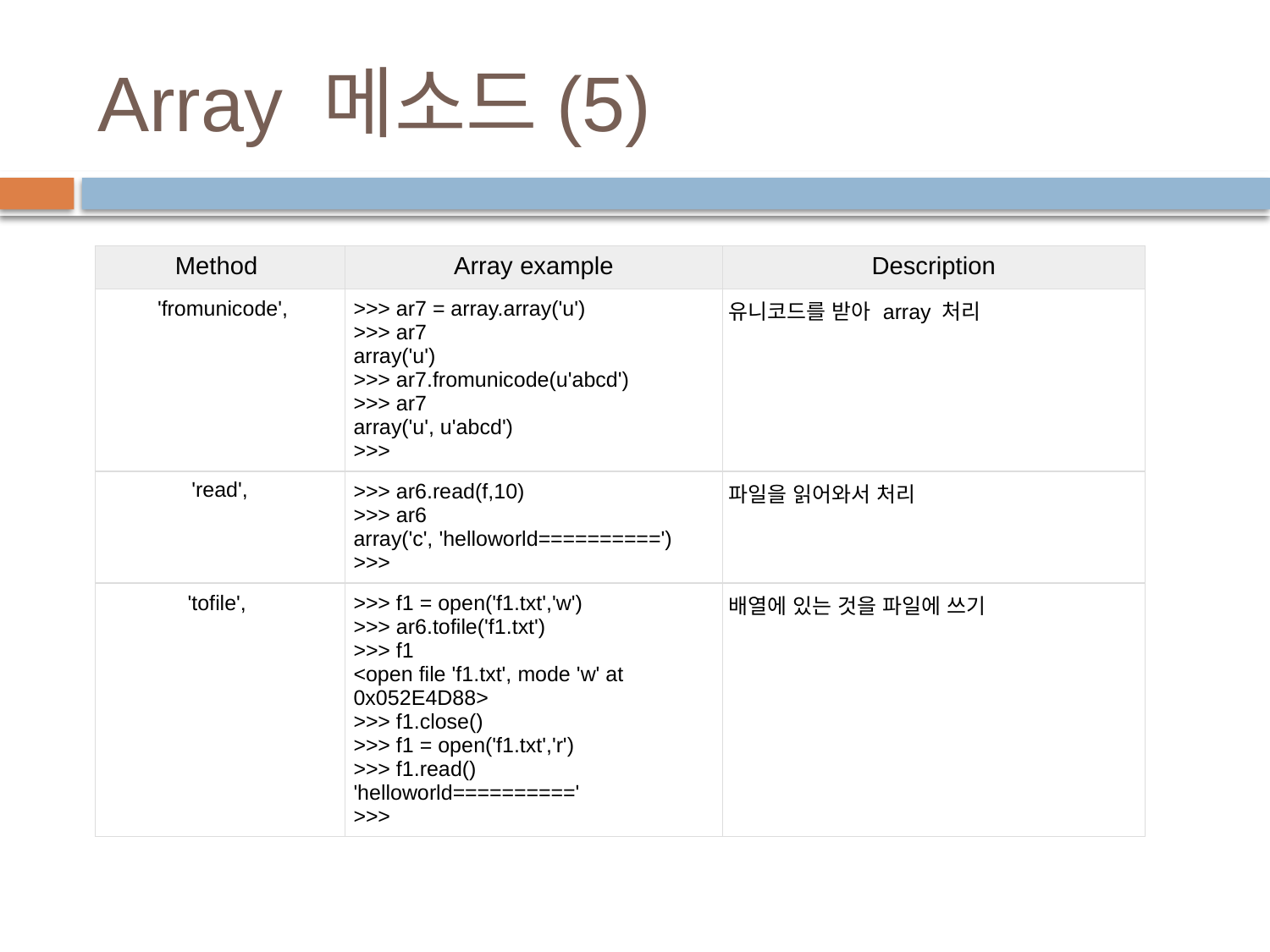

# Array 메소드(5)
| Method | Array example | Description |
| --- | --- | --- |
| 'fromunicode', | >>> ar7 = array.array('u') >>> ar7 array('u') >>> ar7.fromunicode(u'abcd') >>> ar7 array('u', u'abcd') >>> | 유니코드를 받아 array 처리 |
| 'read', | >>> ar6.read(f,10) >>> ar6 array('c', 'helloworld==========') >>> | 파일을 읽어와서 처리 |
| 'tofile', | >>> f1 = open('f1.txt','w') >>> ar6.tofile('f1.txt') >>> f1 <open file 'f1.txt', mode 'w' at 0x052E4D88> >>> f1.close() >>> f1 = open('f1.txt','r') >>> f1.read() 'helloworld==========' >>> | 배열에 있는 것을 파일에 쓰기 |